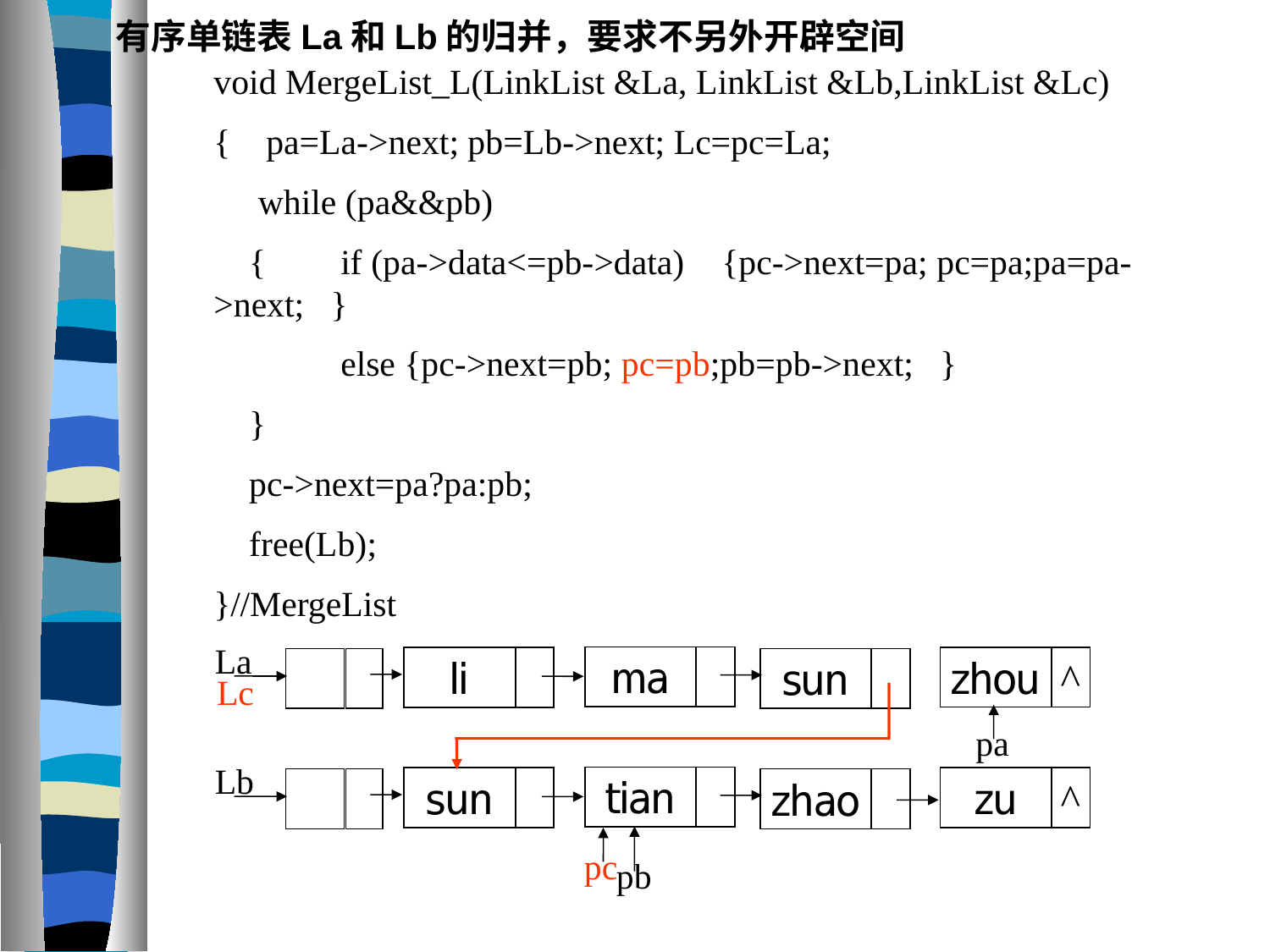

有序单链表La和Lb的归并，要求不另外开辟空间
void MergeList_L(LinkList &La, LinkList &Lb,LinkList &Lc)
{    pa=La->next; pb=Lb->next; Lc=pc=La;
     while (pa&&pb)
    {	if (pa->data<=pb->data)	{pc->next=pa; pc=pa;pa=pa->next;   }
	else {pc->next=pb; pc=pb;pb=pb->next;   }
    }
    pc->next=pa?pa:pb;
    free(Lb);
}//MergeList
La
ma

zhou
^
li

sun

Lc

pa
Lb
tian

zu
^
sun

zhao

pb

pc